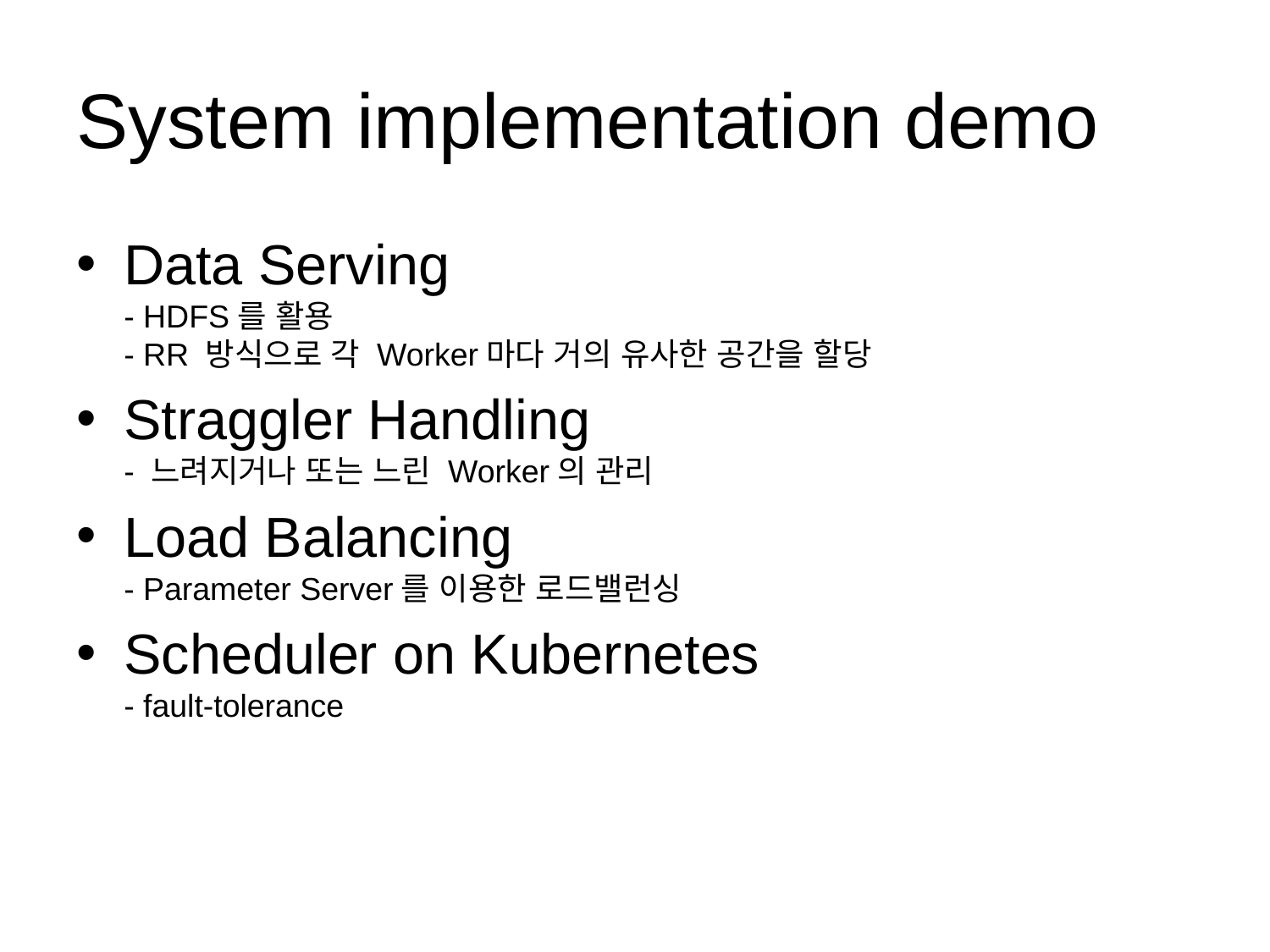

# System implementation demo
Data Serving
- HDFS를 활용
- RR 방식으로 각 Worker마다 거의 유사한 공간을 할당
Straggler Handling
- 느려지거나 또는 느린 Worker의 관리
Load Balancing
- Parameter Server를 이용한 로드밸런싱
Scheduler on Kubernetes
- fault-tolerance